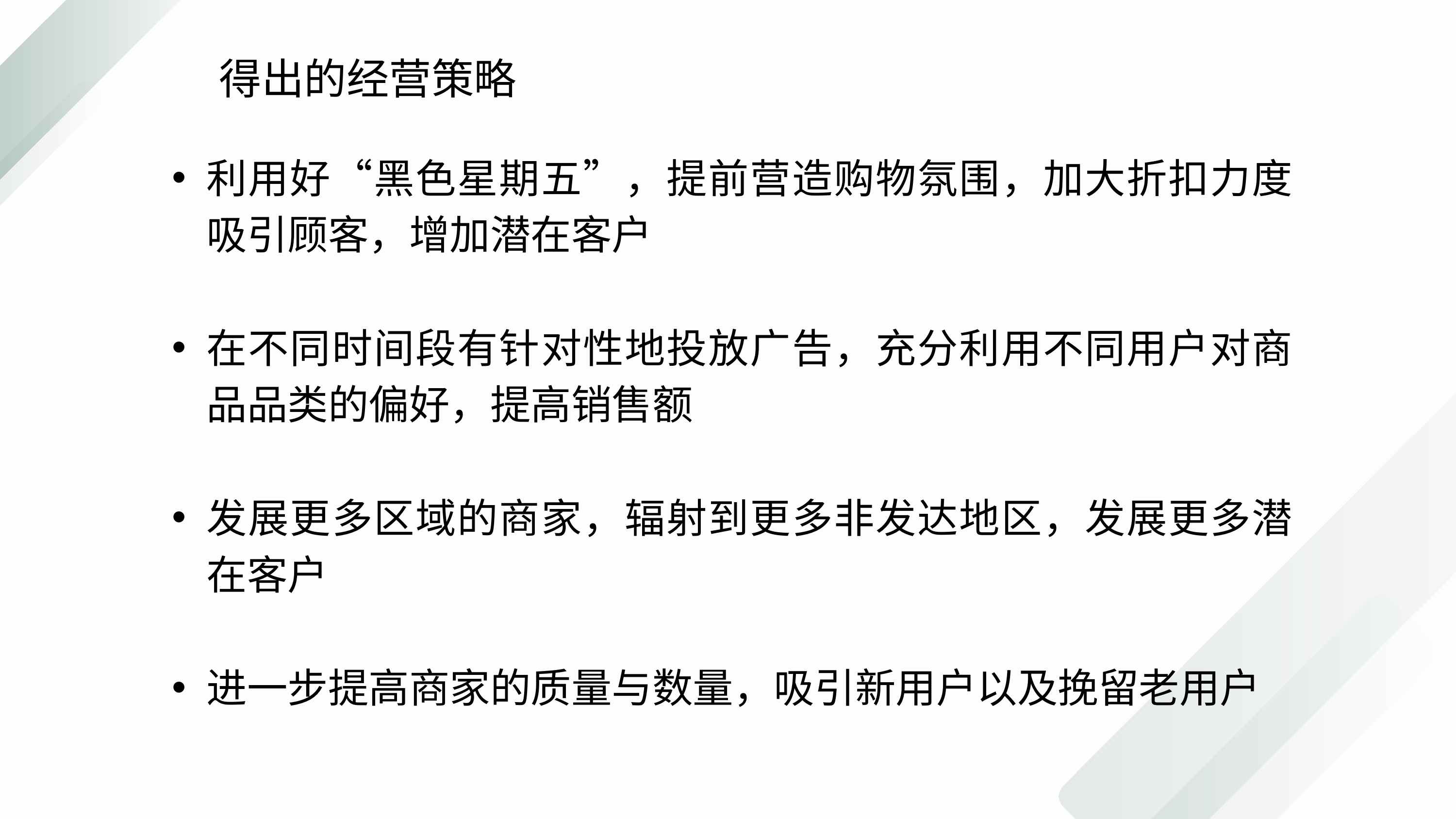

得出的经营策略
利用好“黑色星期五”，提前营造购物氛围，加大折扣力度吸引顾客，增加潜在客户

在不同时间段有针对性地投放广告，充分利用不同用户对商品品类的偏好，提高销售额

发展更多区域的商家，辐射到更多非发达地区，发展更多潜在客户

进一步提高商家的质量与数量，吸引新用户以及挽留老用户